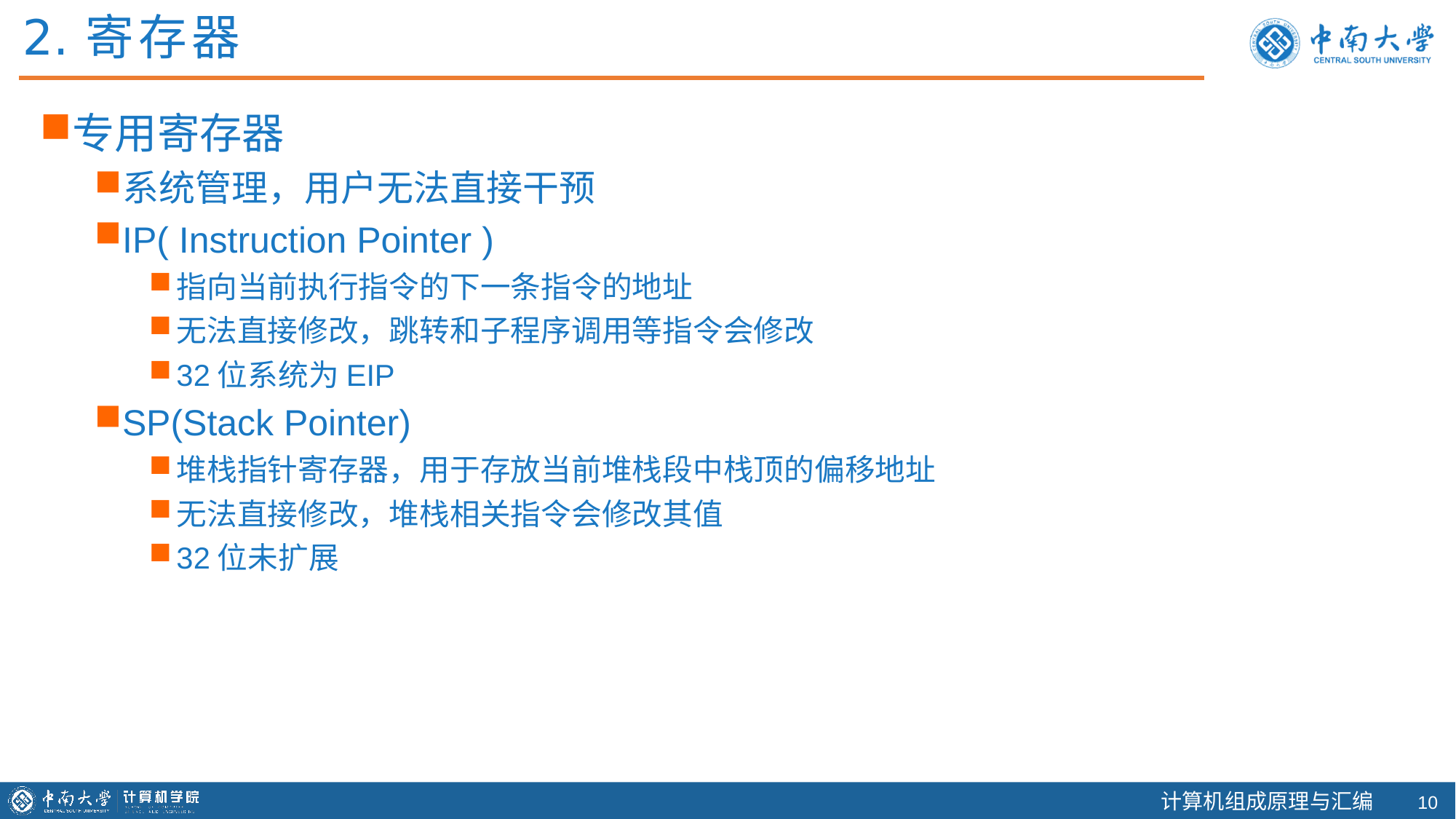

2.寄存器
专用寄存器
系统管理，用户无法直接干预
IP( Instruction Pointer )
指向当前执行指令的下一条指令的地址
无法直接修改，跳转和子程序调用等指令会修改
32位系统为EIP
SP(Stack Pointer)
堆栈指针寄存器，用于存放当前堆栈段中栈顶的偏移地址
无法直接修改，堆栈相关指令会修改其值
32位未扩展

10